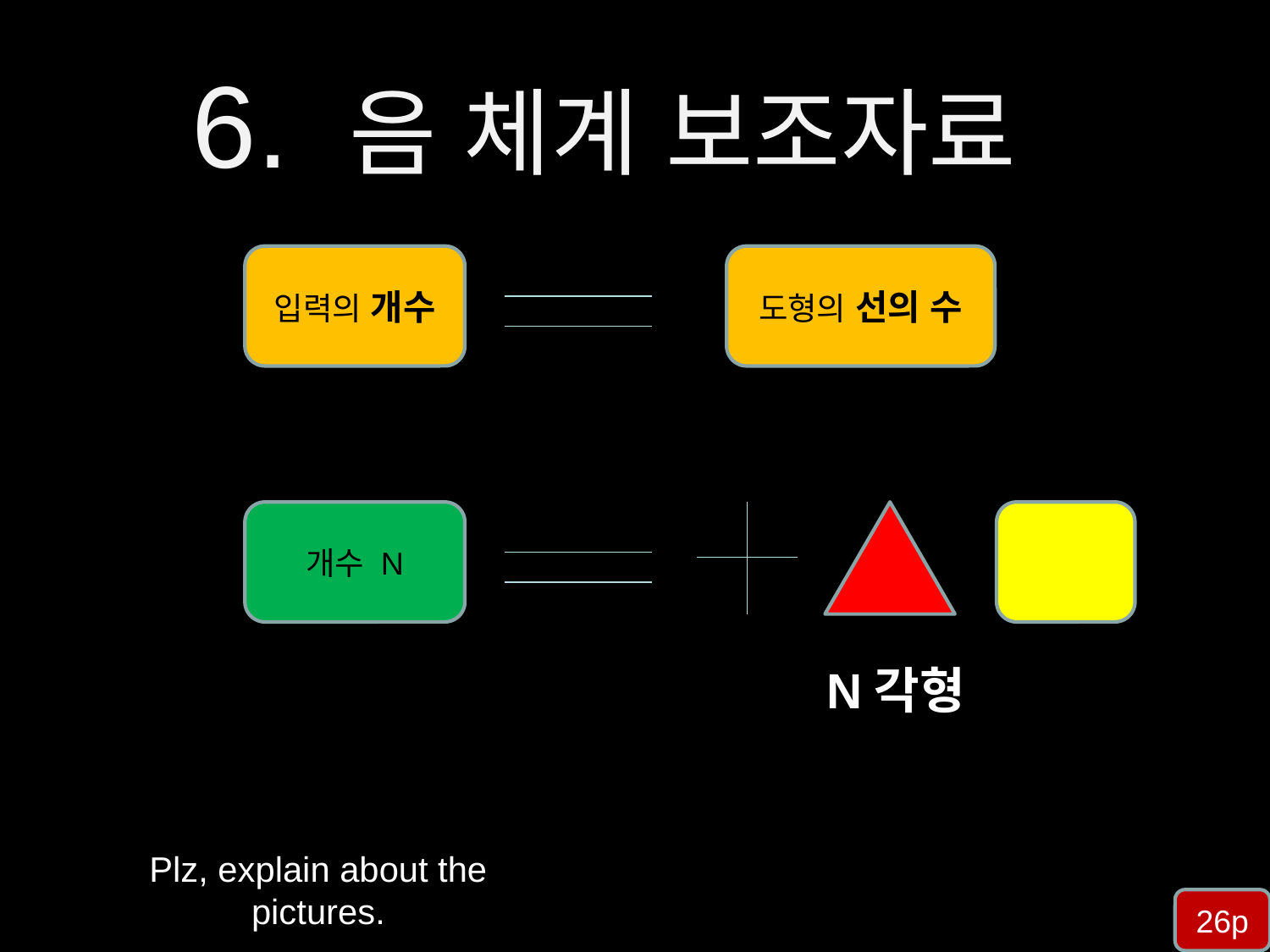

6. 음 체계 보조자료
입력의 개수
도형의 선의 수

개수 N

N각형
Plz, explain about the pictures.
26p